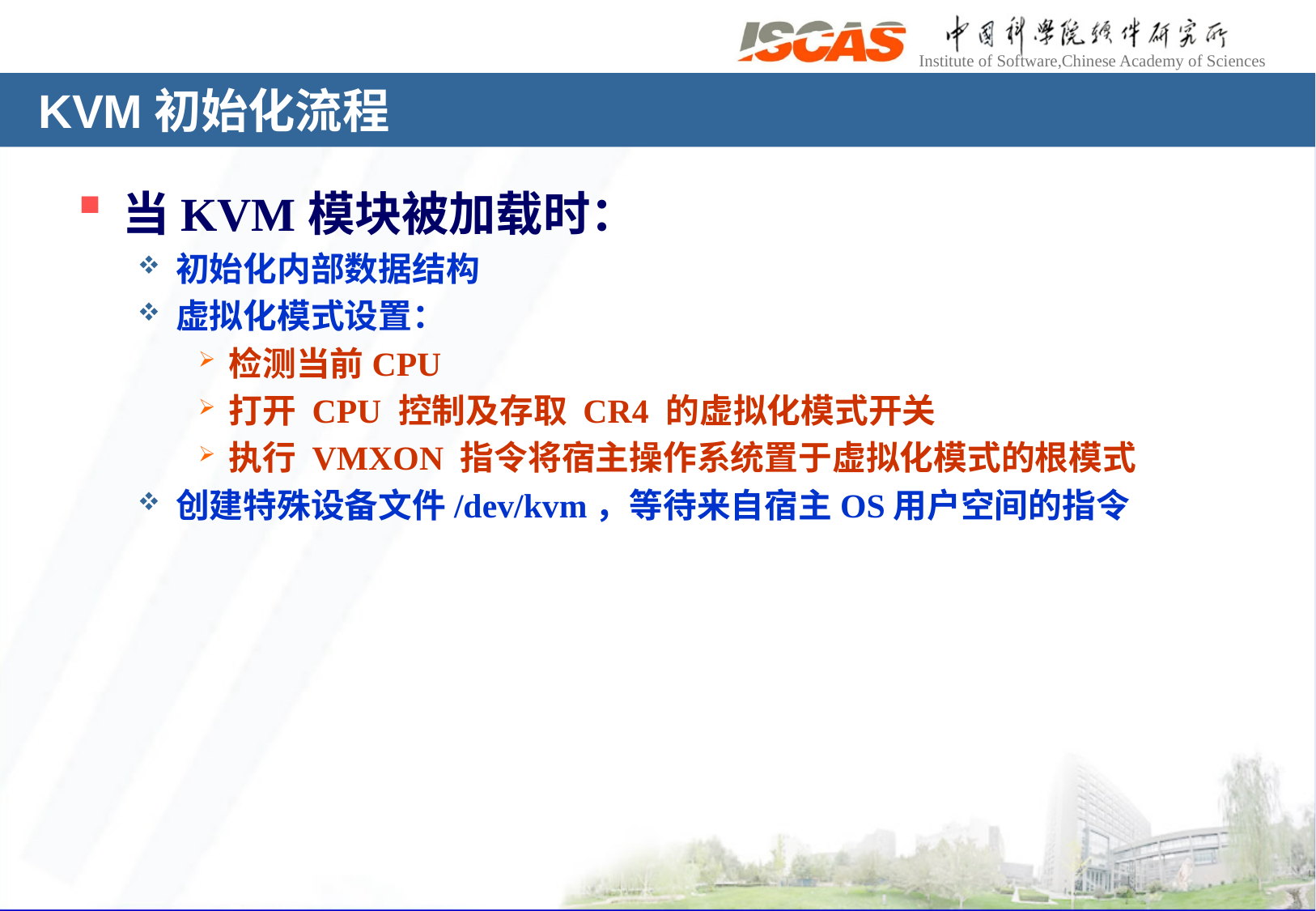

# KVM初始化流程
当KVM模块被加载时：
初始化内部数据结构
虚拟化模式设置：
检测当前CPU
打开 CPU 控制及存取 CR4 的虚拟化模式开关
执行 VMXON 指令将宿主操作系统置于虚拟化模式的根模式
创建特殊设备文件/dev/kvm，等待来自宿主OS用户空间的指令